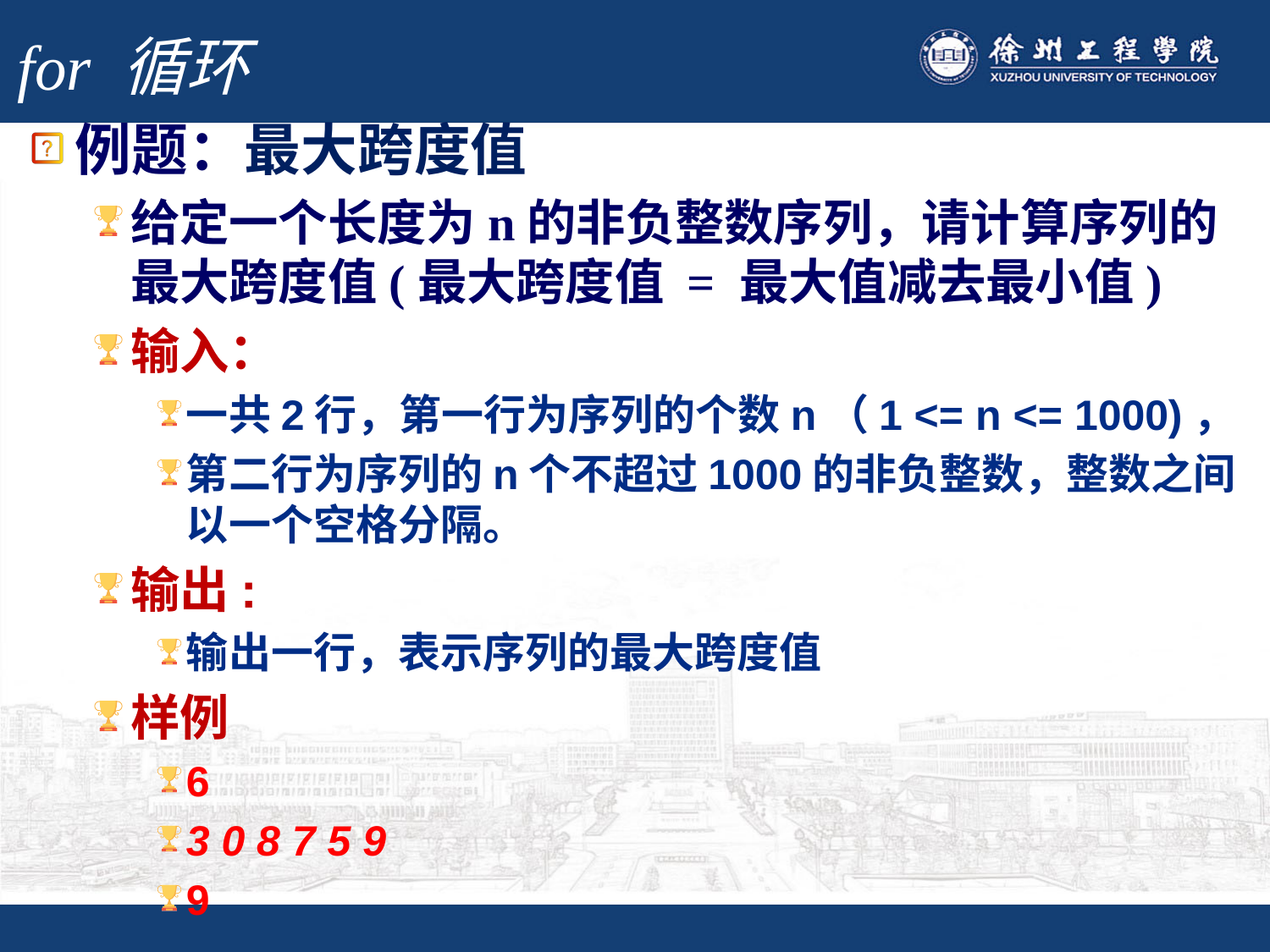

# for 循环
例题：最大跨度值
给定一个长度为n的非负整数序列，请计算序列的最大跨度值(最大跨度值 = 最大值减去最小值)
输入：
一共2行，第一行为序列的个数n（1 <= n <= 1000)，
第二行为序列的n个不超过1000的非负整数，整数之间以一个空格分隔。
输出:
输出一行，表示序列的最大跨度值
样例
6
3 0 8 7 5 9
9